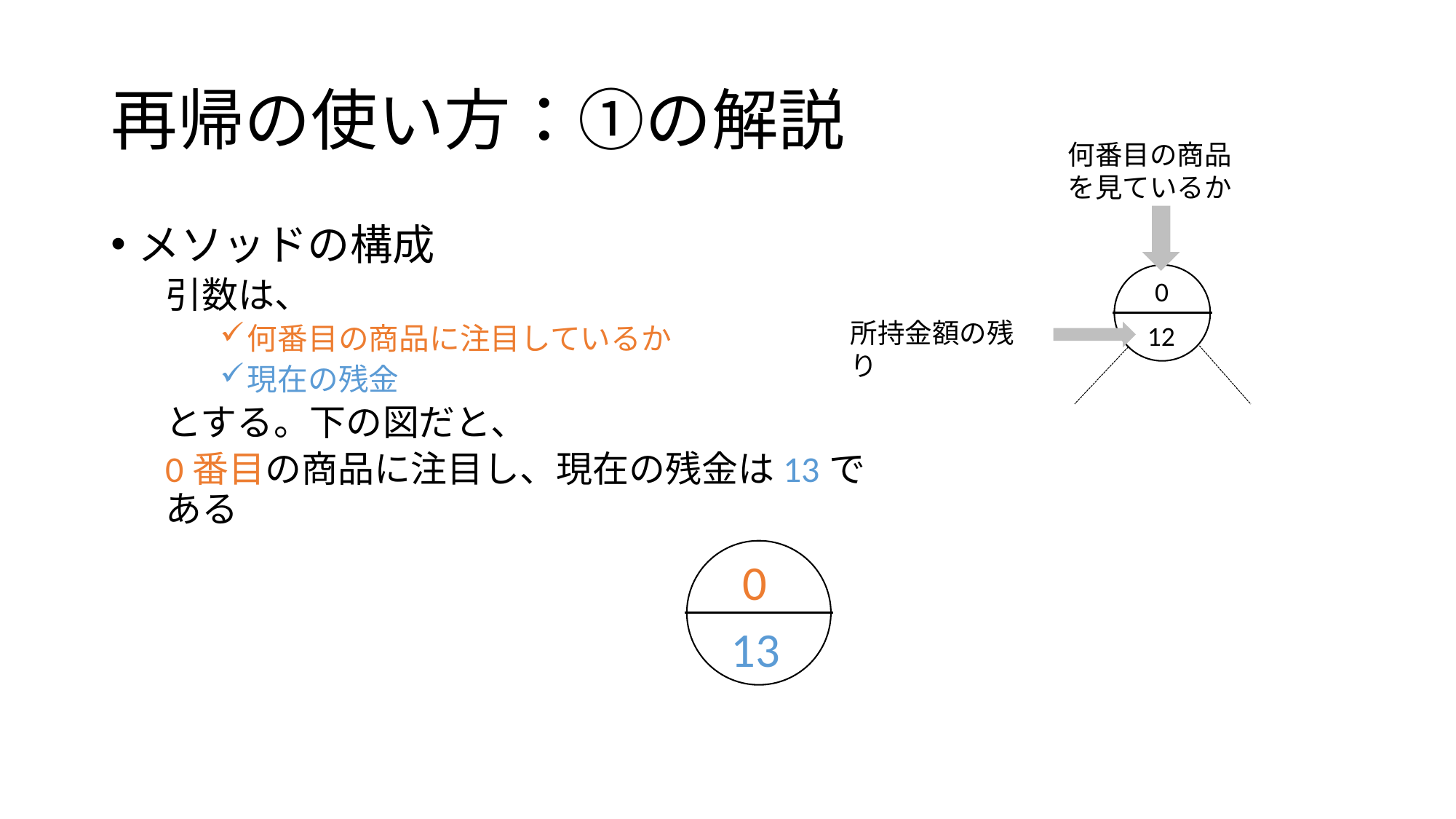

# 再帰の使い方：①の解説
何番目の商品を見ているか

0
12
所持金額の残り

メソッドの構成
引数は、
何番目の商品に注目しているか
現在の残金
とする。下の図だと、
0番目の商品に注目し、現在の残金は13である

0
13